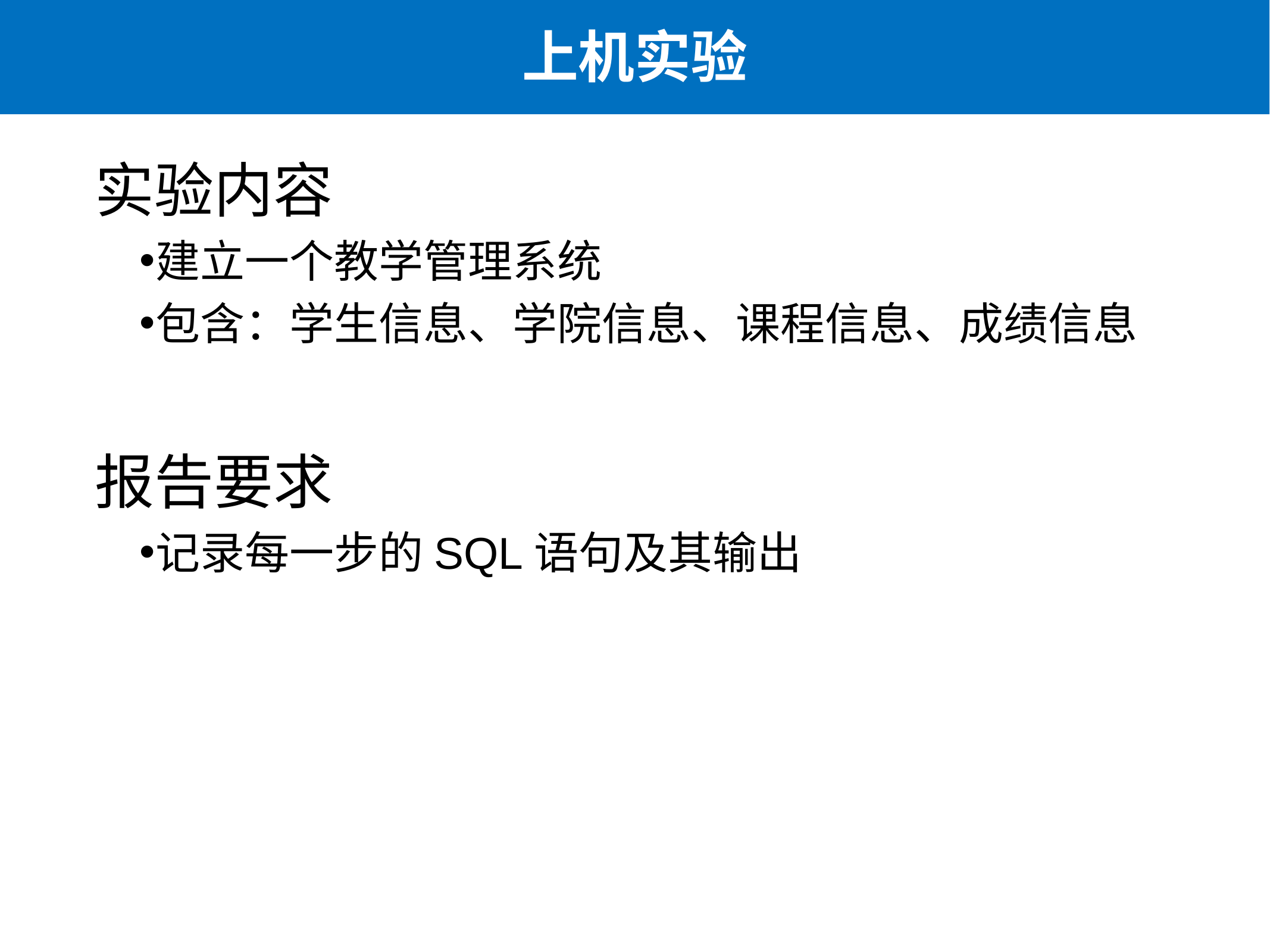

# 上机实验
实验内容
建立一个教学管理系统
包含：学生信息、学院信息、课程信息、成绩信息

报告要求
记录每一步的SQL语句及其输出